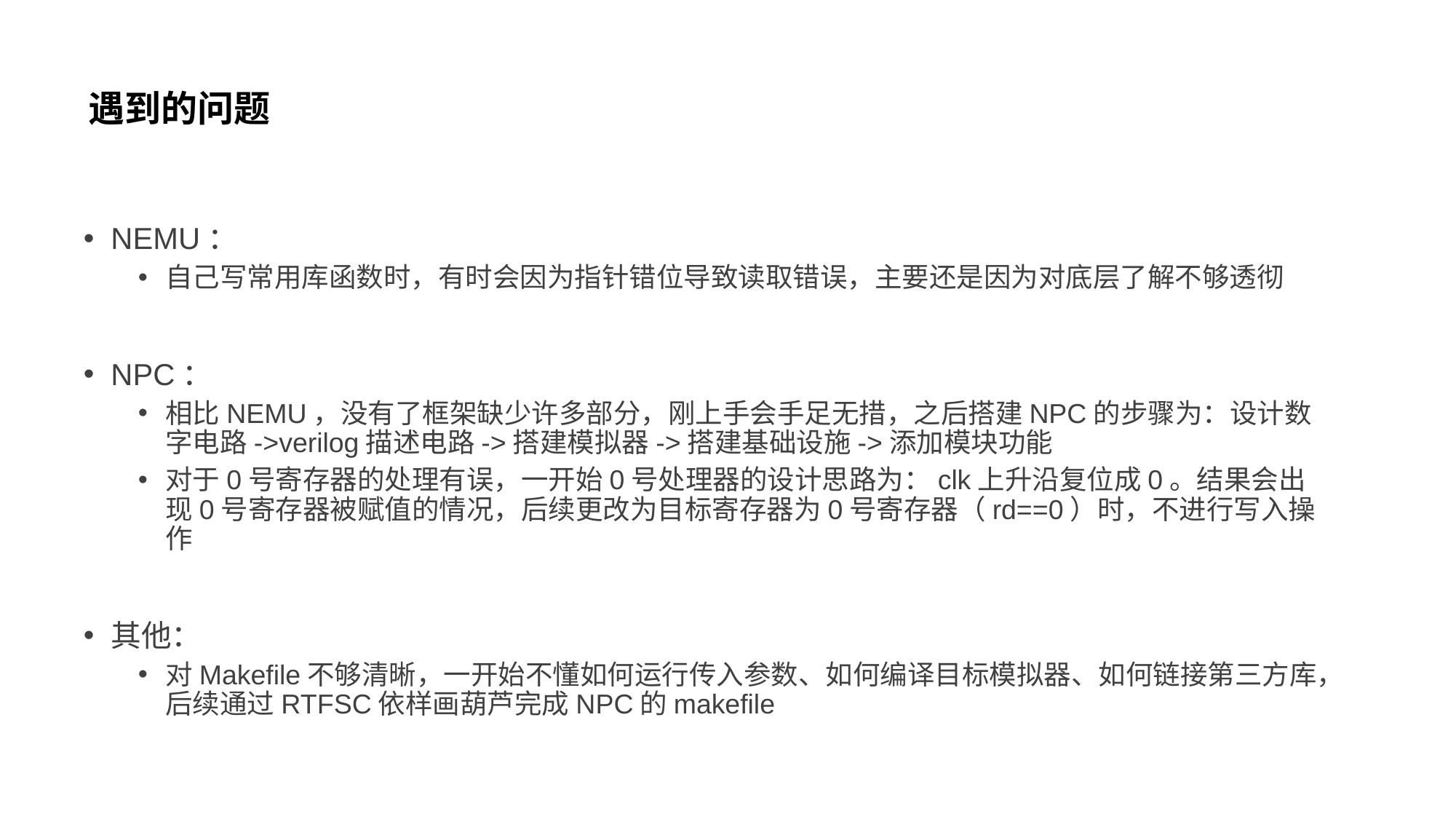

# 遇到的问题
NEMU：
自己写常用库函数时，有时会因为指针错位导致读取错误，主要还是因为对底层了解不够透彻

NPC：
相比NEMU，没有了框架缺少许多部分，刚上手会手足无措，之后搭建NPC的步骤为：设计数字电路->verilog描述电路->搭建模拟器->搭建基础设施->添加模块功能
对于0号寄存器的处理有误，一开始0号处理器的设计思路为：clk上升沿复位成0。结果会出现0号寄存器被赋值的情况，后续更改为目标寄存器为0号寄存器（rd==0）时，不进行写入操作

其他：
对Makefile不够清晰，一开始不懂如何运行传入参数、如何编译目标模拟器、如何链接第三方库，后续通过RTFSC依样画葫芦完成NPC的makefile